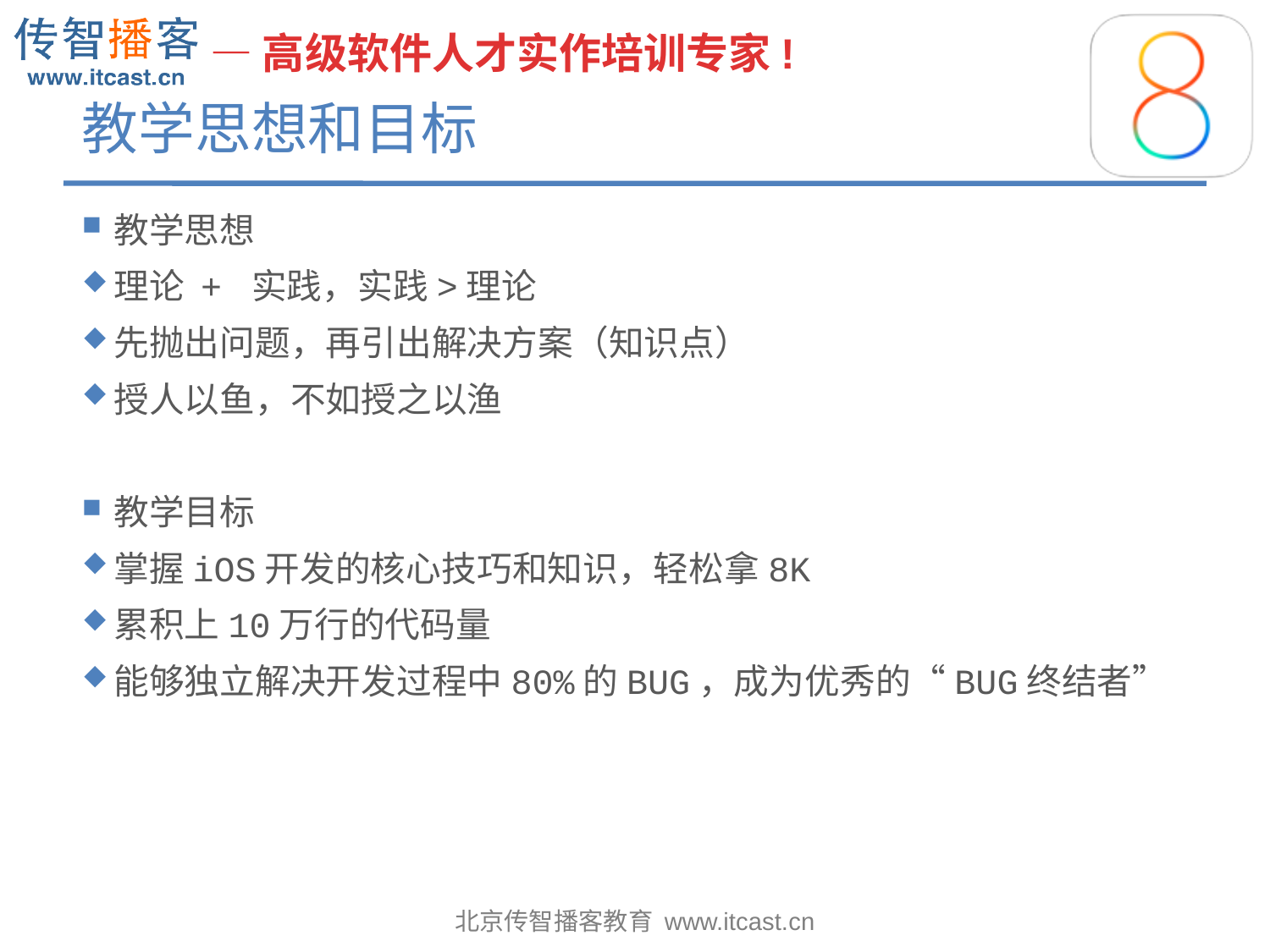

# 教学思想和目标
教学思想
理论 + 实践，实践>理论
先抛出问题，再引出解决方案（知识点）
授人以鱼，不如授之以渔

教学目标
掌握iOS开发的核心技巧和知识，轻松拿8K
累积上10万行的代码量
能够独立解决开发过程中80%的BUG，成为优秀的“BUG终结者”